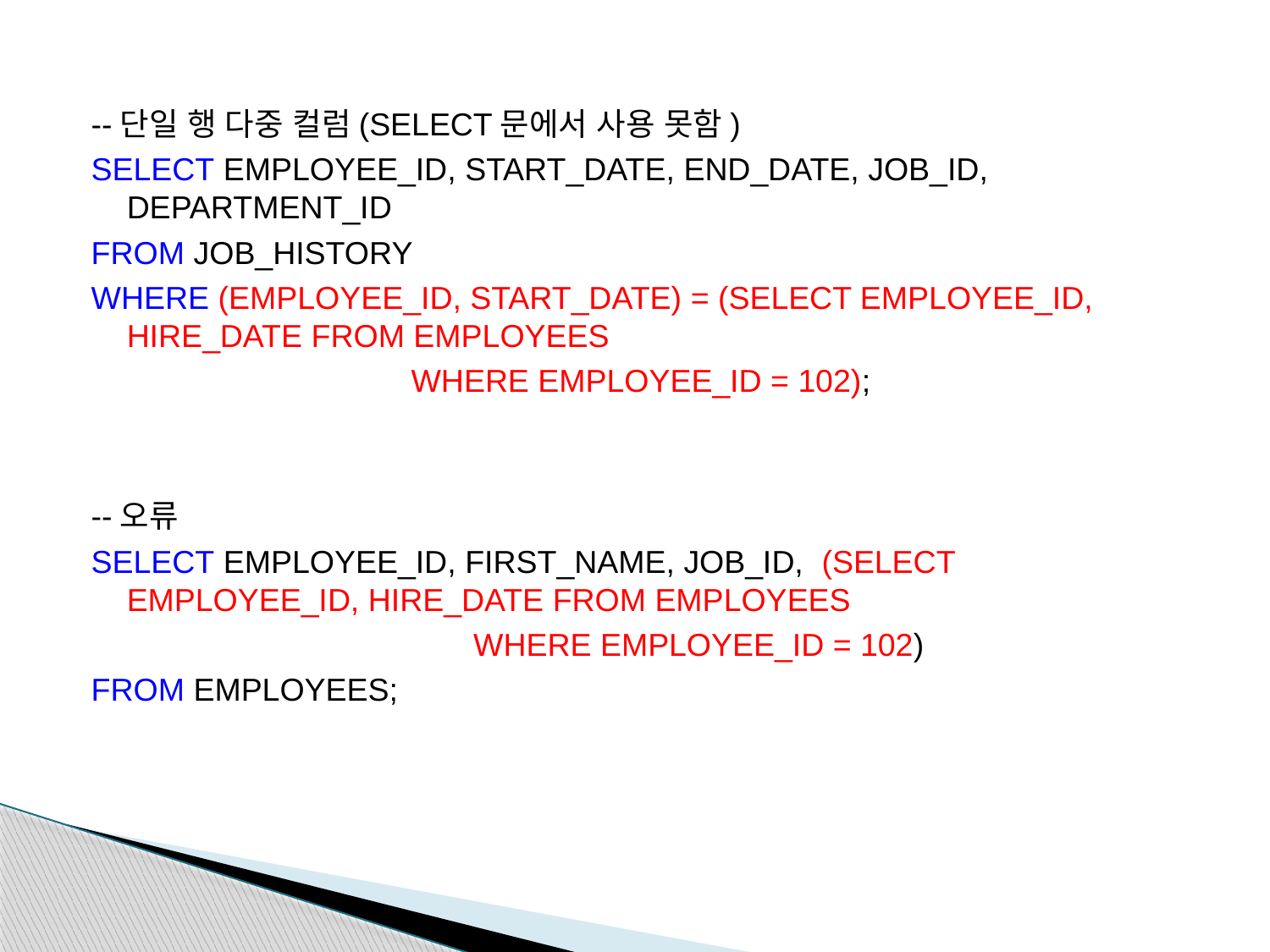

--단일 행 다중 컬럼(SELECT문에서 사용 못함)
SELECT EMPLOYEE_ID, START_DATE, END_DATE, JOB_ID, DEPARTMENT_ID
FROM JOB_HISTORY
WHERE (EMPLOYEE_ID, START_DATE) = (SELECT EMPLOYEE_ID, HIRE_DATE FROM EMPLOYEES
                                    WHERE EMPLOYEE_ID = 102);

--오류
SELECT EMPLOYEE_ID, FIRST_NAME, JOB_ID,  (SELECT EMPLOYEE_ID, HIRE_DATE FROM EMPLOYEES
                                           WHERE EMPLOYEE_ID = 102)
FROM EMPLOYEES;